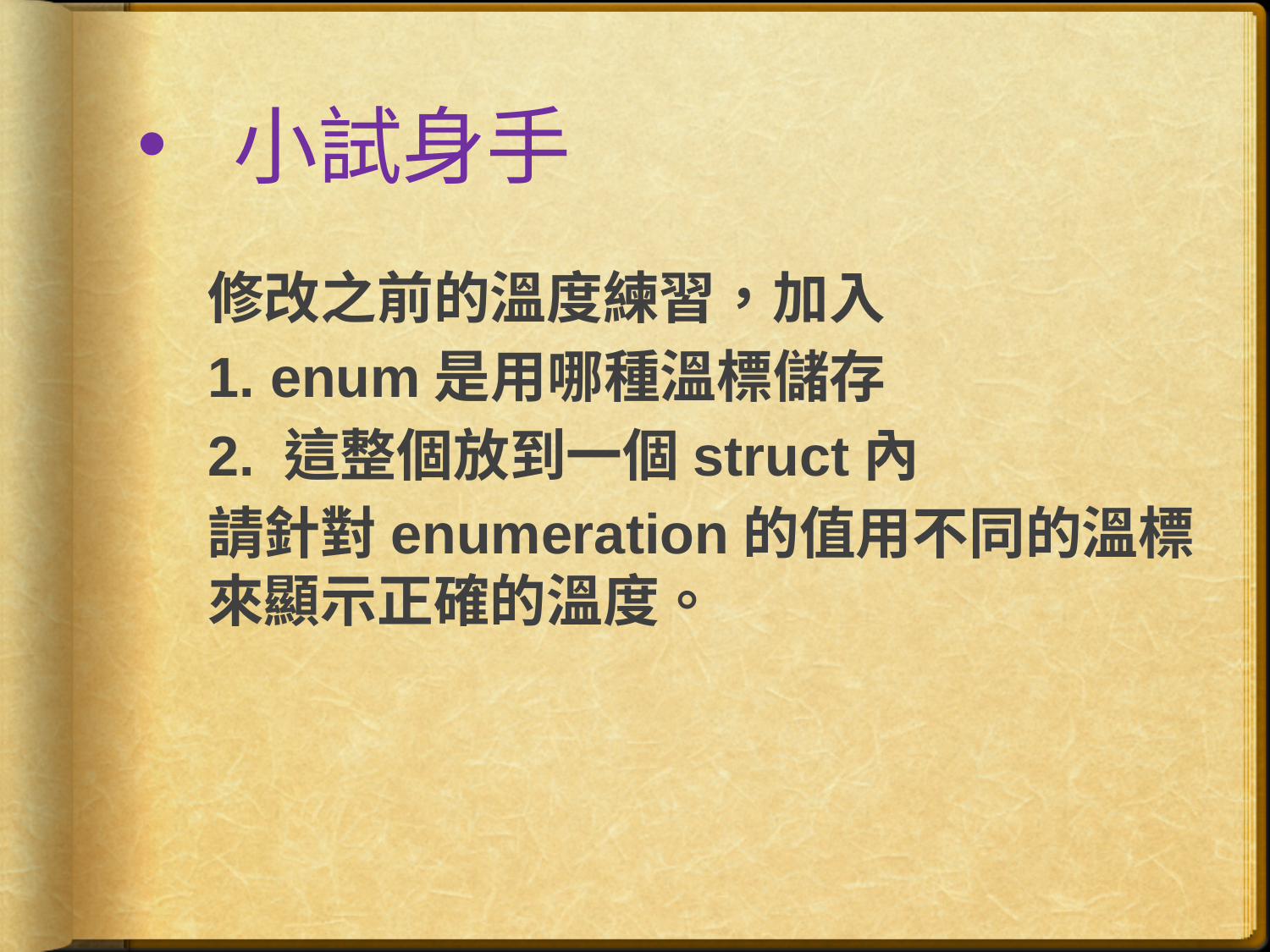

# 小試身手
修改之前的溫度練習，加入
1. enum是用哪種溫標儲存
2. 這整個放到一個struct內
請針對enumeration的值用不同的溫標來顯示正確的溫度。